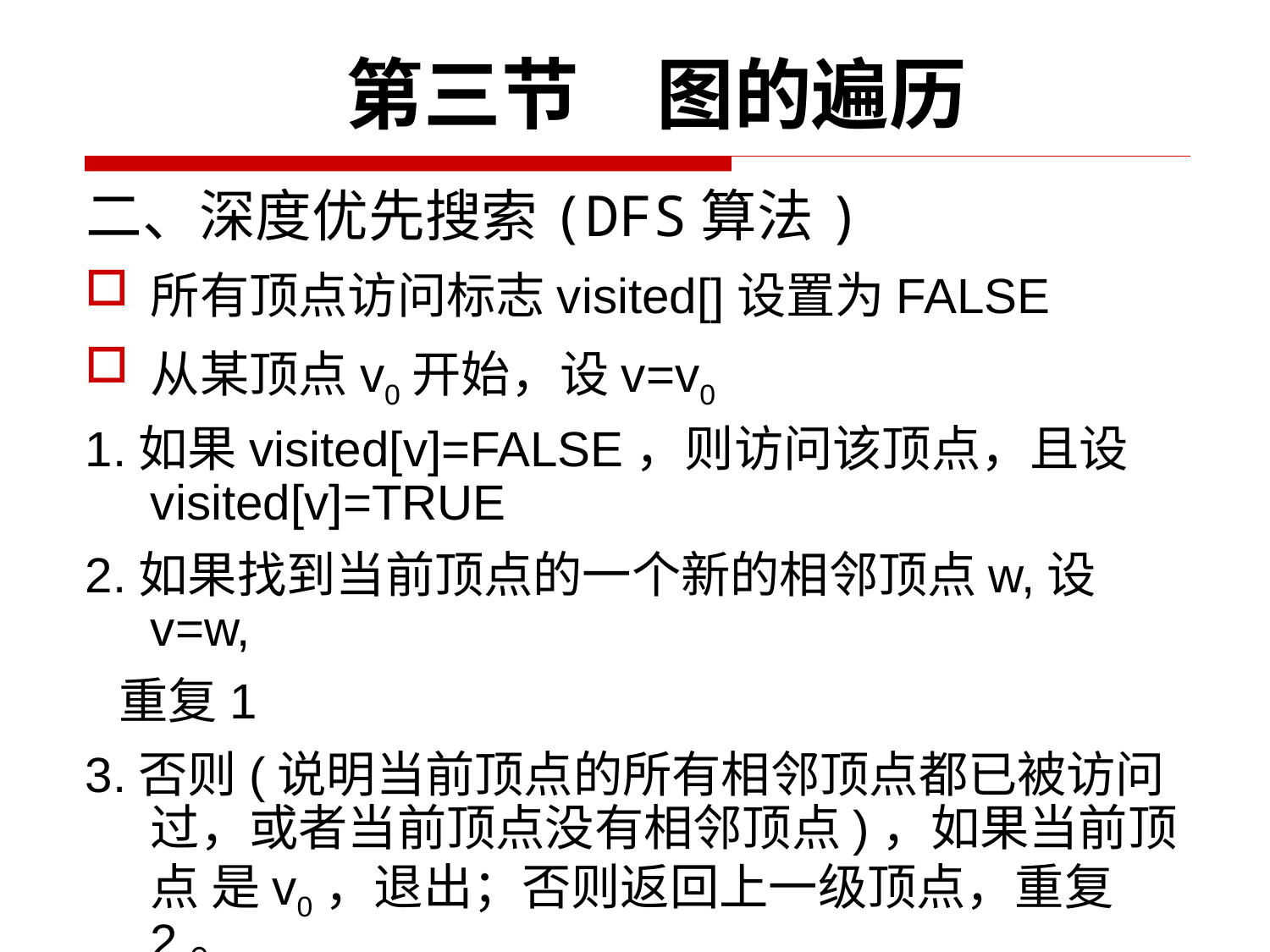

第三节　图的遍历
# 二、深度优先搜索(DFS算法)
所有顶点访问标志visited[]设置为FALSE
从某顶点v0开始，设v=v0
1.如果visited[v]=FALSE，则访问该顶点，且设visited[v]=TRUE
2.如果找到当前顶点的一个新的相邻顶点w,设v=w,
  重复1
3.否则(说明当前顶点的所有相邻顶点都已被访问过，或者当前顶点没有相邻顶点)，如果当前顶点 是v0，退出；否则返回上一级顶点，重复2。